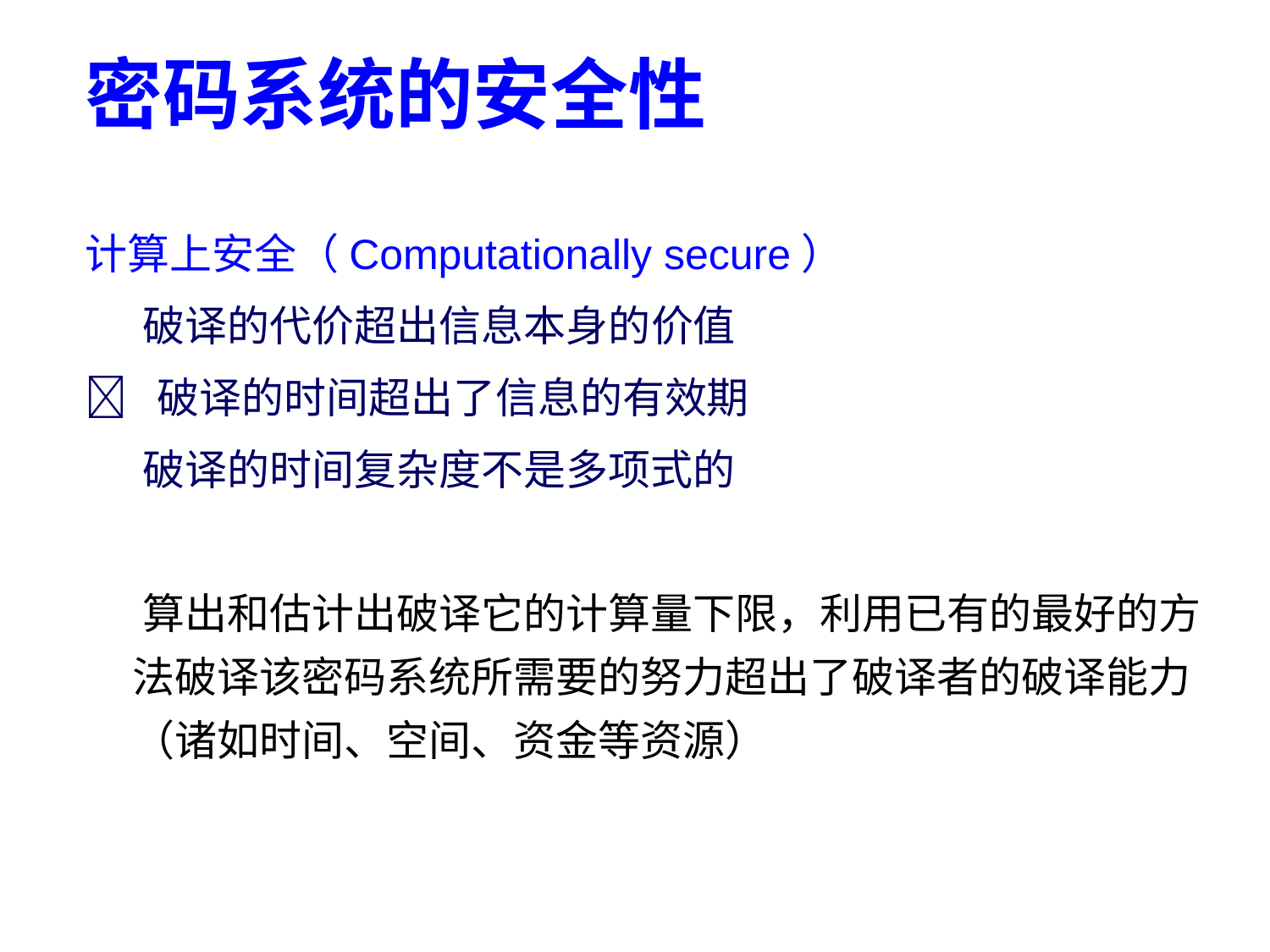

# 密码系统的安全性
计算上安全（Computationally secure）
     破译的代价超出信息本身的价值
􀂾  破译的时间超出了信息的有效期
     破译的时间复杂度不是多项式的

     算出和估计出破译它的计算量下限，利用已有的最好的方法破译该密码系统所需要的努力超出了破译者的破译能力（诸如时间、空间、资金等资源）